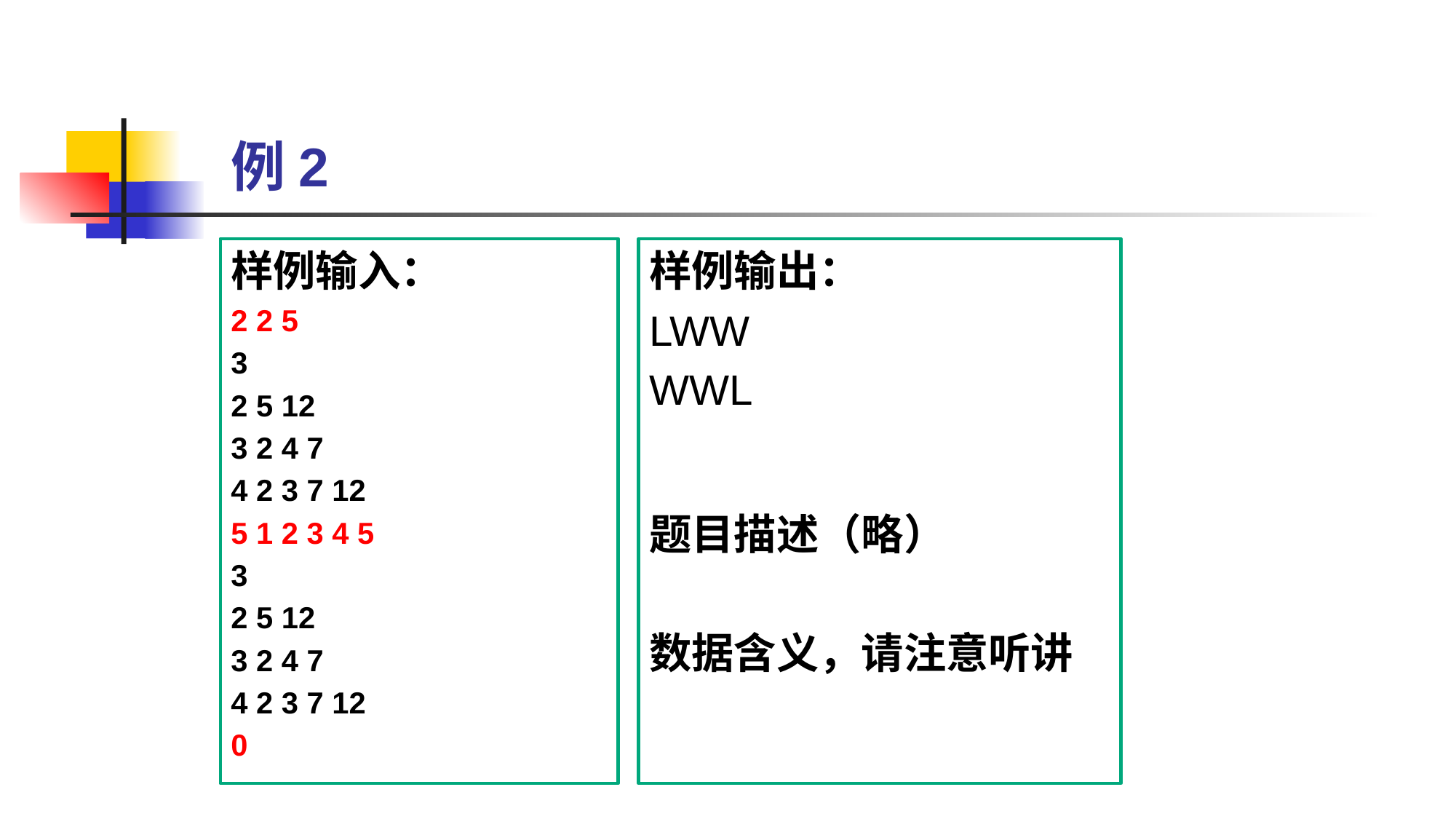

# 例2
样例输入：
2 2 5
3
2 5 12
3 2 4 7
4 2 3 7 12
5 1 2 3 4 5
3
2 5 12
3 2 4 7
4 2 3 7 12
0

样例输出：
LWW
WWL

题目描述（略）

数据含义，请注意听讲

30